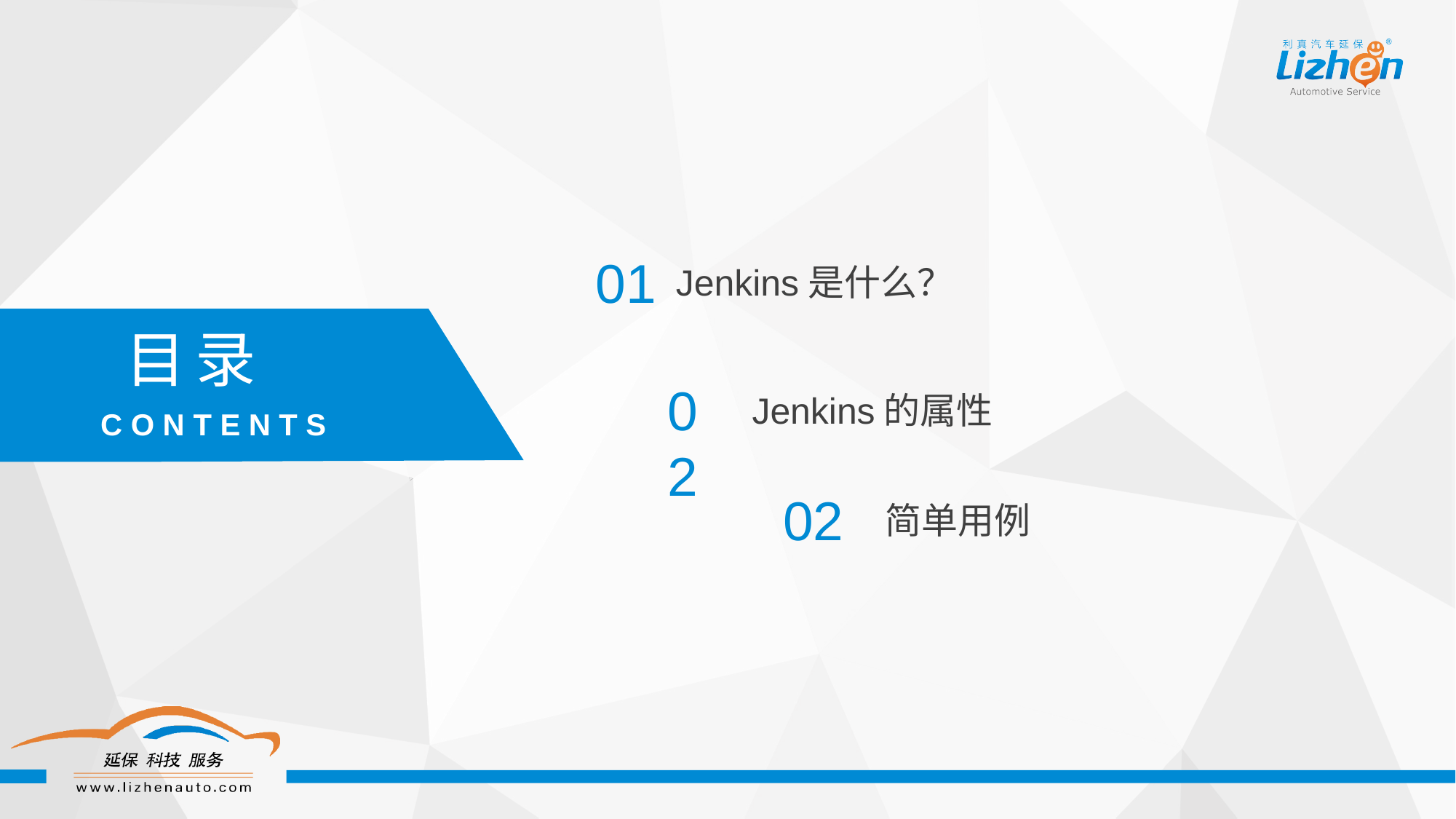

01
Jenkins是什么？

目 录
02
Jenkins的属性
C O N T E N T S
02
简单用例